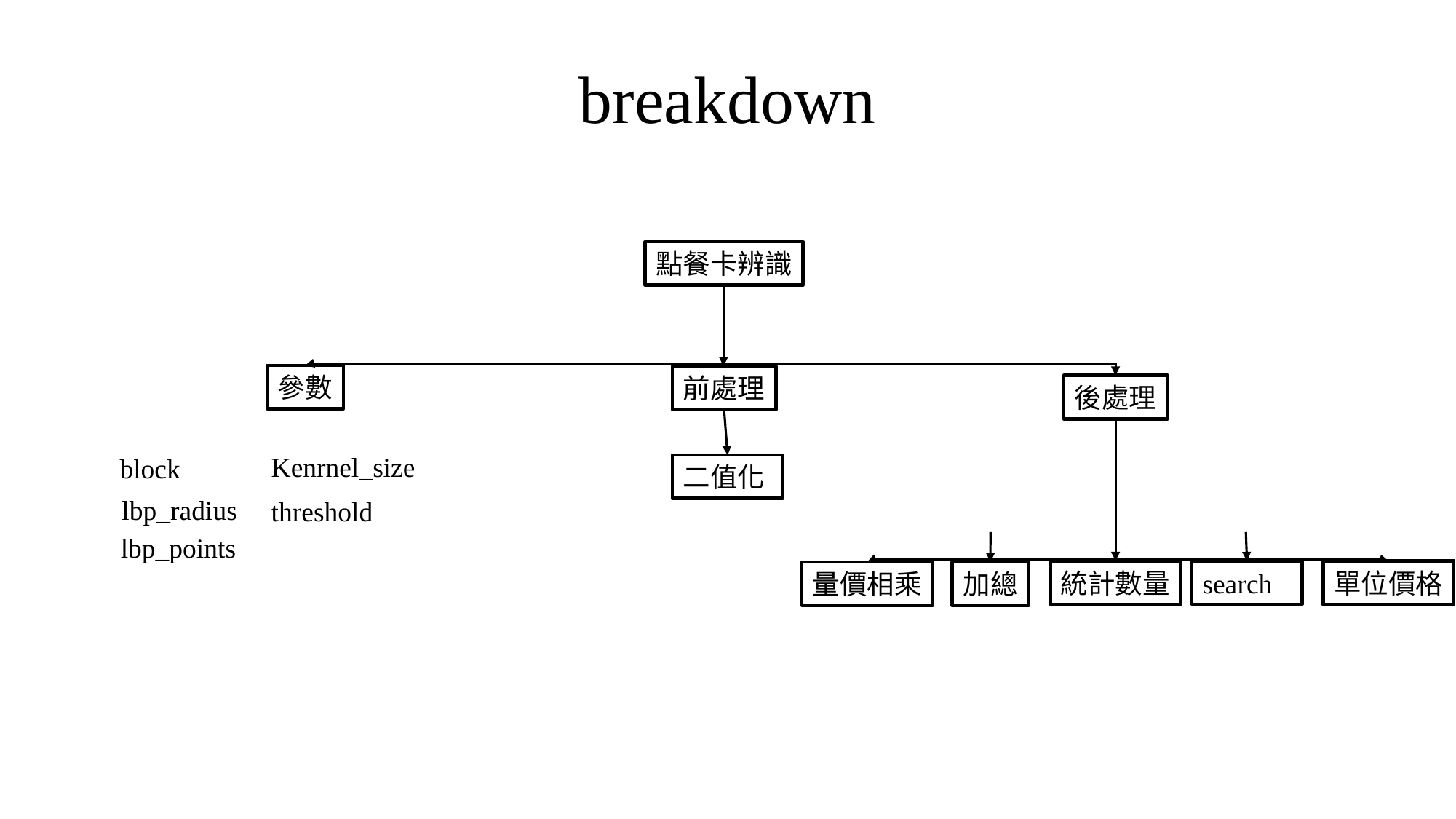

# breakdown
點餐卡辨識
參數
前處理
後處理
Kenrnel_size
block
二值化
lbp_radius
threshold
lbp_points
統計數量
search
單位價格
量價相乘
加總